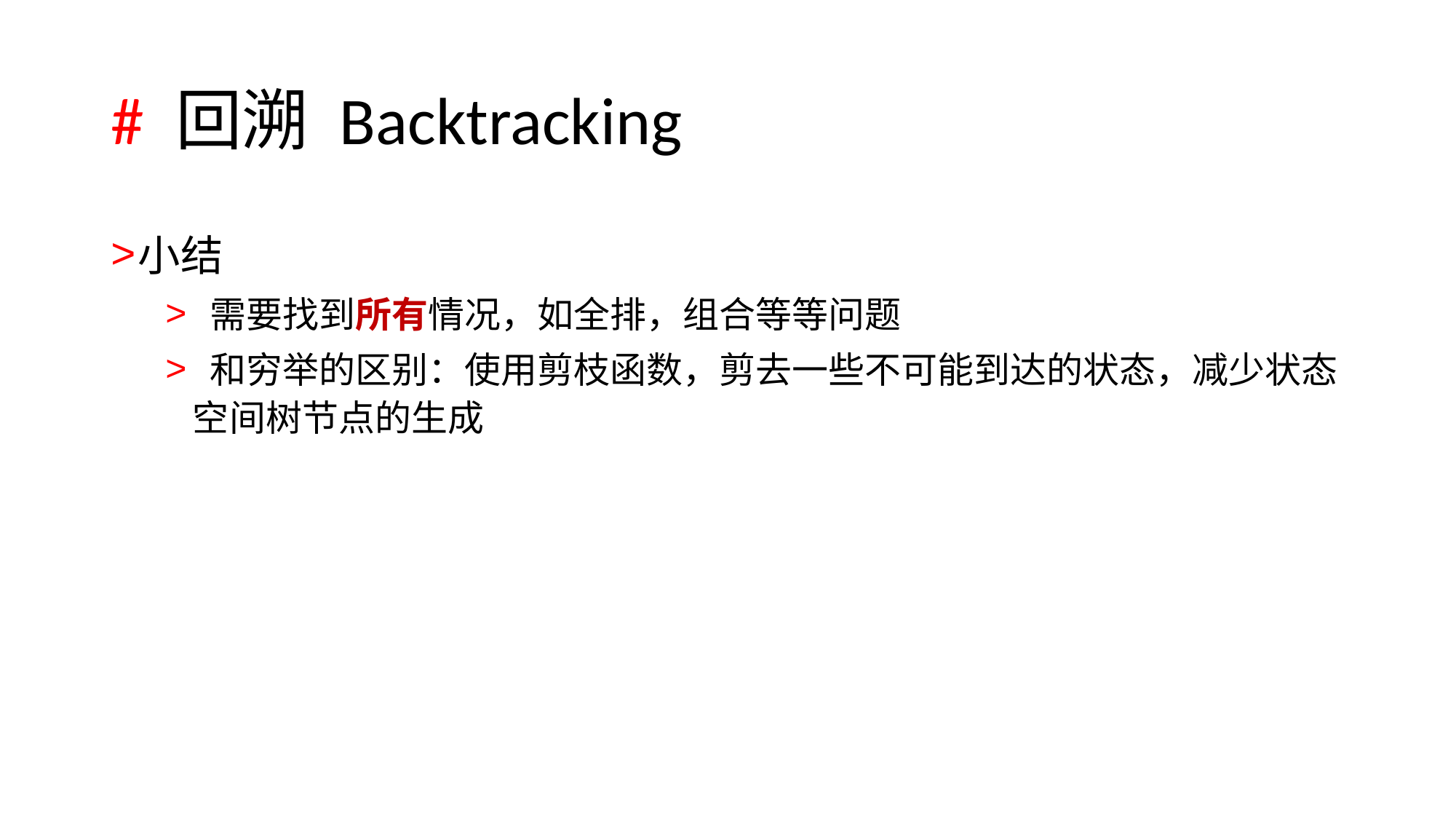

# # 回溯 Backtracking
小结
 需要找到所有情况，如全排，组合等等问题
 和穷举的区别：使用剪枝函数，剪去一些不可能到达的状态，减少状态空间树节点的生成